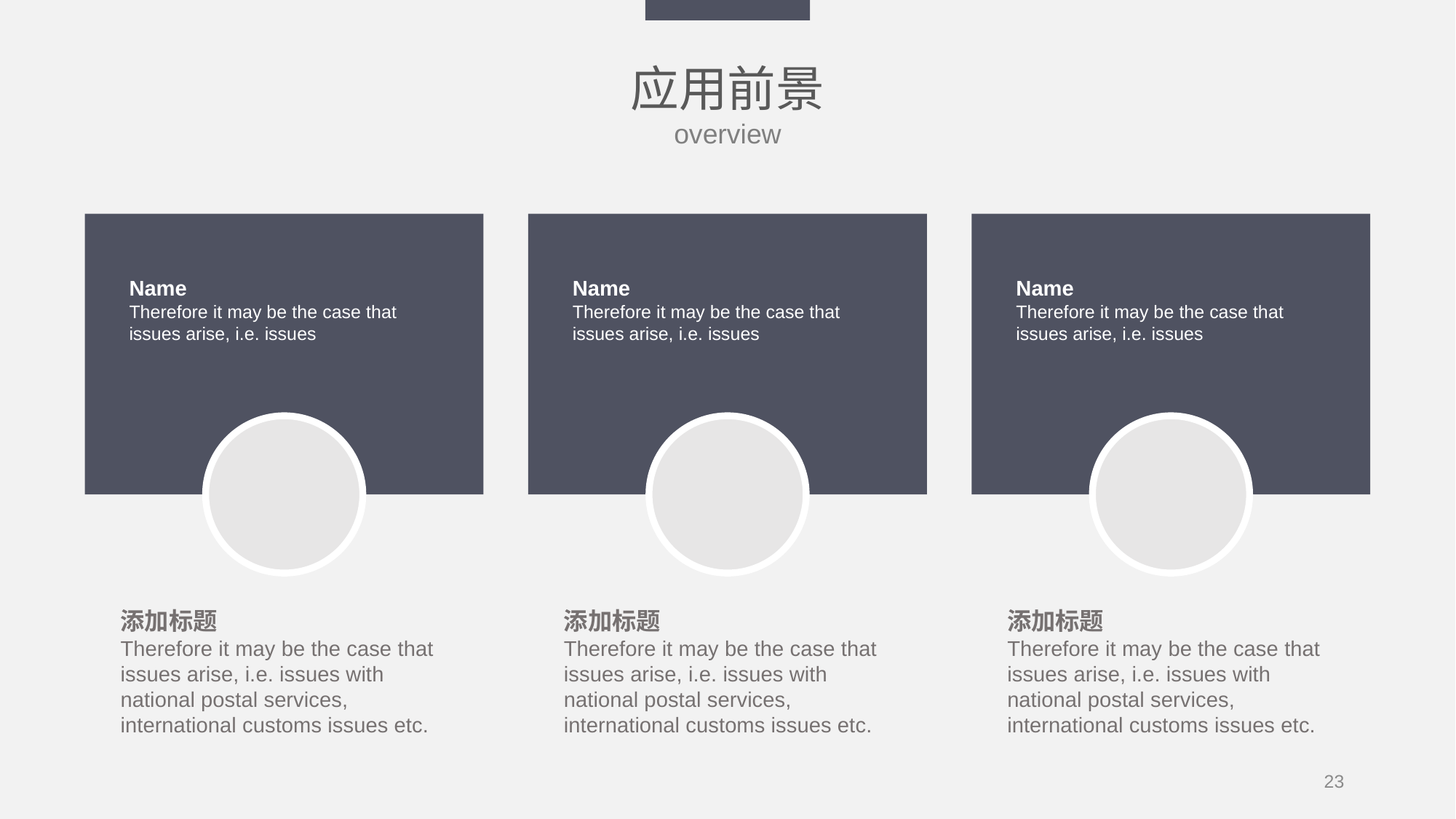

应用前景
overview

Name
Therefore it may be the case that issues arise, i.e. issues
Name
Therefore it may be the case that issues arise, i.e. issues
Name
Therefore it may be the case that issues arise, i.e. issues

添加标题
Therefore it may be the case that issues arise, i.e. issues with national postal services, international customs issues etc.
添加标题
Therefore it may be the case that issues arise, i.e. issues with national postal services, international customs issues etc.
添加标题
Therefore it may be the case that issues arise, i.e. issues with national postal services, international customs issues etc.
23